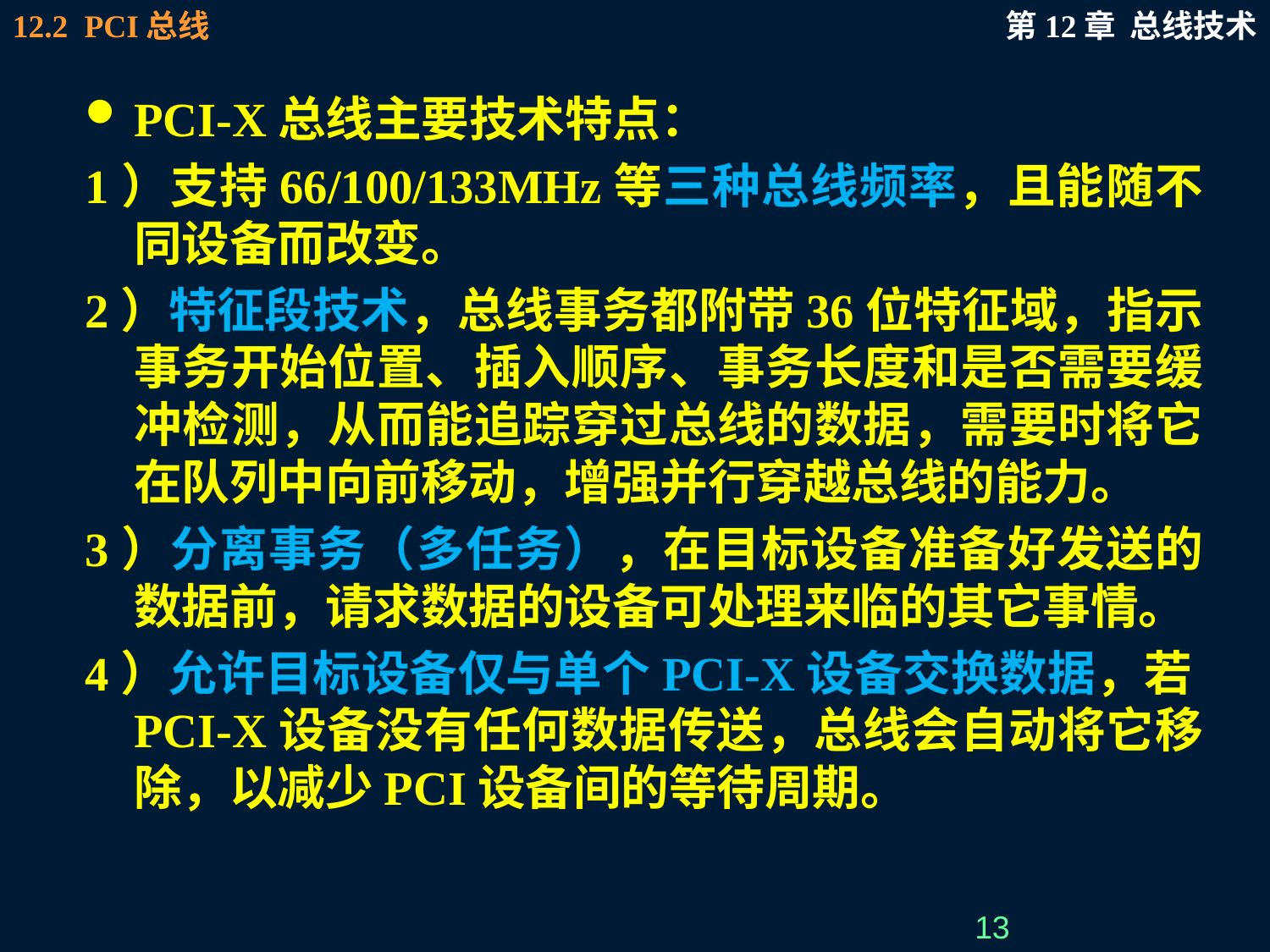

PCI-X总线主要技术特点：
1）支持66/100/133MHz等三种总线频率，且能随不同设备而改变。
2）特征段技术，总线事务都附带36位特征域，指示事务开始位置、插入顺序、事务长度和是否需要缓冲检测，从而能追踪穿过总线的数据，需要时将它在队列中向前移动，增强并行穿越总线的能力。
3）分离事务（多任务），在目标设备准备好发送的数据前，请求数据的设备可处理来临的其它事情。
4）允许目标设备仅与单个PCI-X设备交换数据，若PCI-X设备没有任何数据传送，总线会自动将它移除，以减少PCI设备间的等待周期。